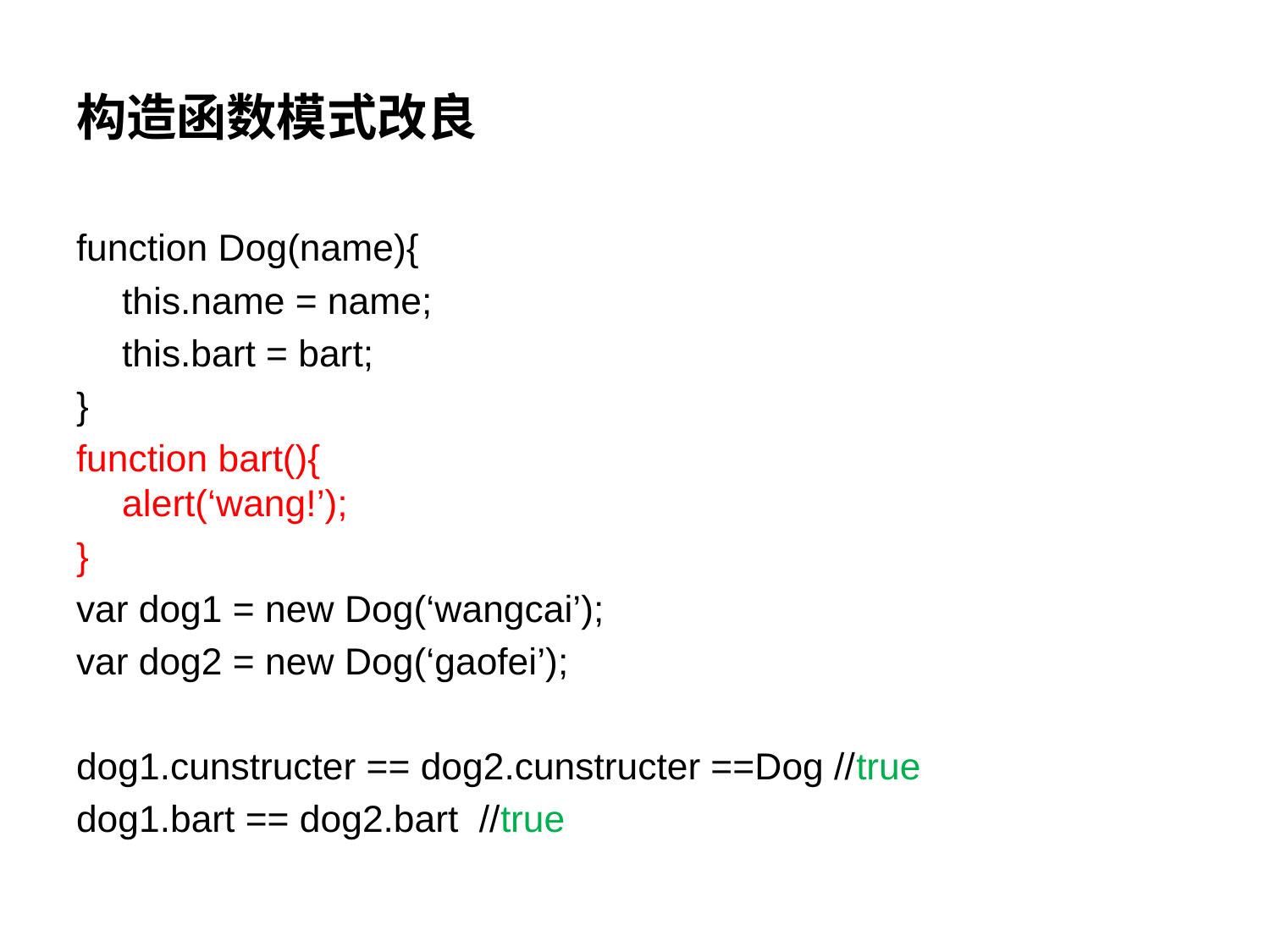

构造函数模式改良

function Dog(name){
	this.name = name;
	this.bart = bart;
}
function bart(){
	alert(‘wang!’);
}
var dog1 = new Dog(‘wangcai’);
var dog2 = new Dog(‘gaofei’);

dog1.cunstructer == dog2.cunstructer ==Dog //true
dog1.bart == dog2.bart  //true